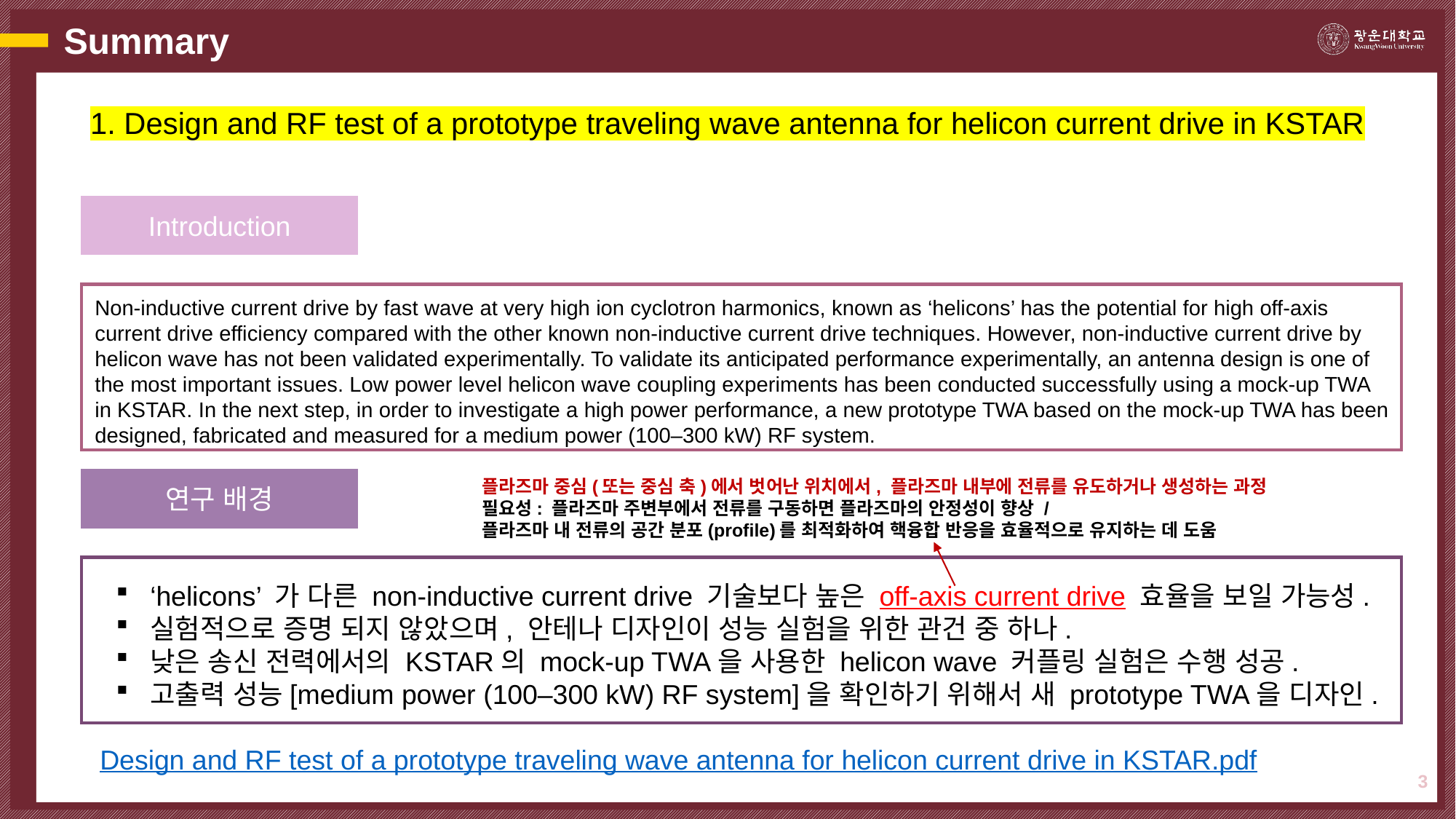

# Summary
1. Design and RF test of a prototype traveling wave antenna for helicon current drive in KSTAR
Introduction

Non-inductive current drive by fast wave at very high ion cyclotron harmonics, known as ‘helicons’ has the potential for high off-axis current drive efficiency compared with the other known non-inductive current drive techniques. However, non-inductive current drive by helicon wave has not been validated experimentally. To validate its anticipated performance experimentally, an antenna design is one of the most important issues. Low power level helicon wave coupling experiments has been conducted successfully using a mock-up TWA in KSTAR. In the next step, in order to investigate a high power performance, a new prototype TWA based on the mock-up TWA has been designed, fabricated and measured for a medium power (100–300 kW) RF system.
연구 배경
플라즈마 중심(또는 중심 축)에서 벗어난 위치에서, 플라즈마 내부에 전류를 유도하거나 생성하는 과정
필요성: 플라즈마 주변부에서 전류를 구동하면 플라즈마의 안정성이 향상 /
플라즈마 내 전류의 공간 분포(profile)를 최적화하여 핵융합 반응을 효율적으로 유지하는 데 도움

‘helicons’ 가 다른 non-inductive current drive 기술보다 높은 off-axis current drive 효율을 보일 가능성.
실험적으로 증명 되지 않았으며, 안테나 디자인이 성능 실험을 위한 관건 중 하나.
낮은 송신 전력에서의 KSTAR의 mock-up TWA을 사용한 helicon wave 커플링 실험은 수행 성공.
고출력 성능[medium power (100–300 kW) RF system]을 확인하기 위해서 새 prototype TWA을 디자인.
Design and RF test of a prototype traveling wave antenna for helicon current drive in KSTAR.pdf
3